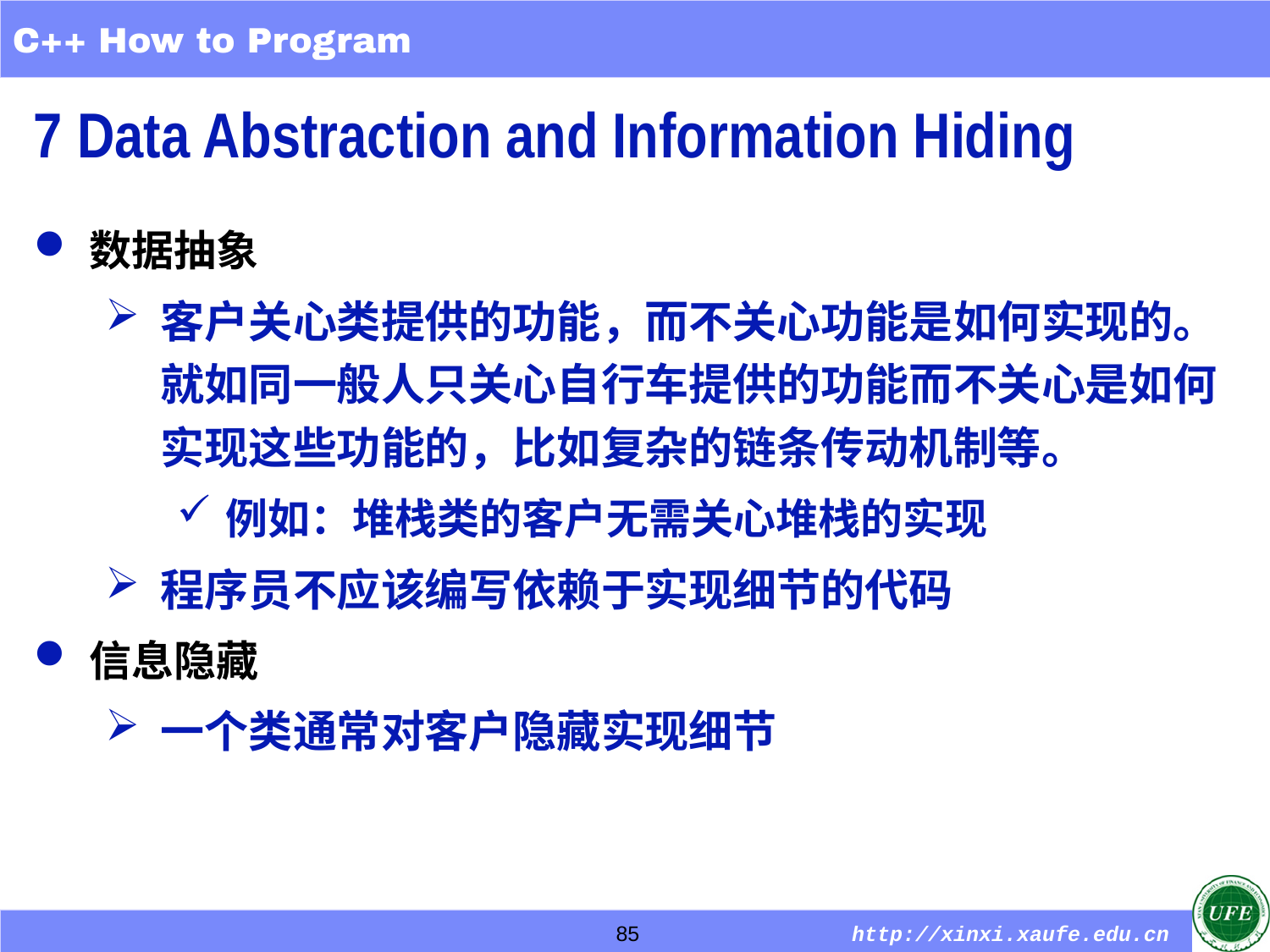

7 Data Abstraction and Information Hiding
数据抽象
客户关心类提供的功能，而不关心功能是如何实现的。就如同一般人只关心自行车提供的功能而不关心是如何实现这些功能的，比如复杂的链条传动机制等。
例如：堆栈类的客户无需关心堆栈的实现
程序员不应该编写依赖于实现细节的代码
信息隐藏
一个类通常对客户隐藏实现细节
85